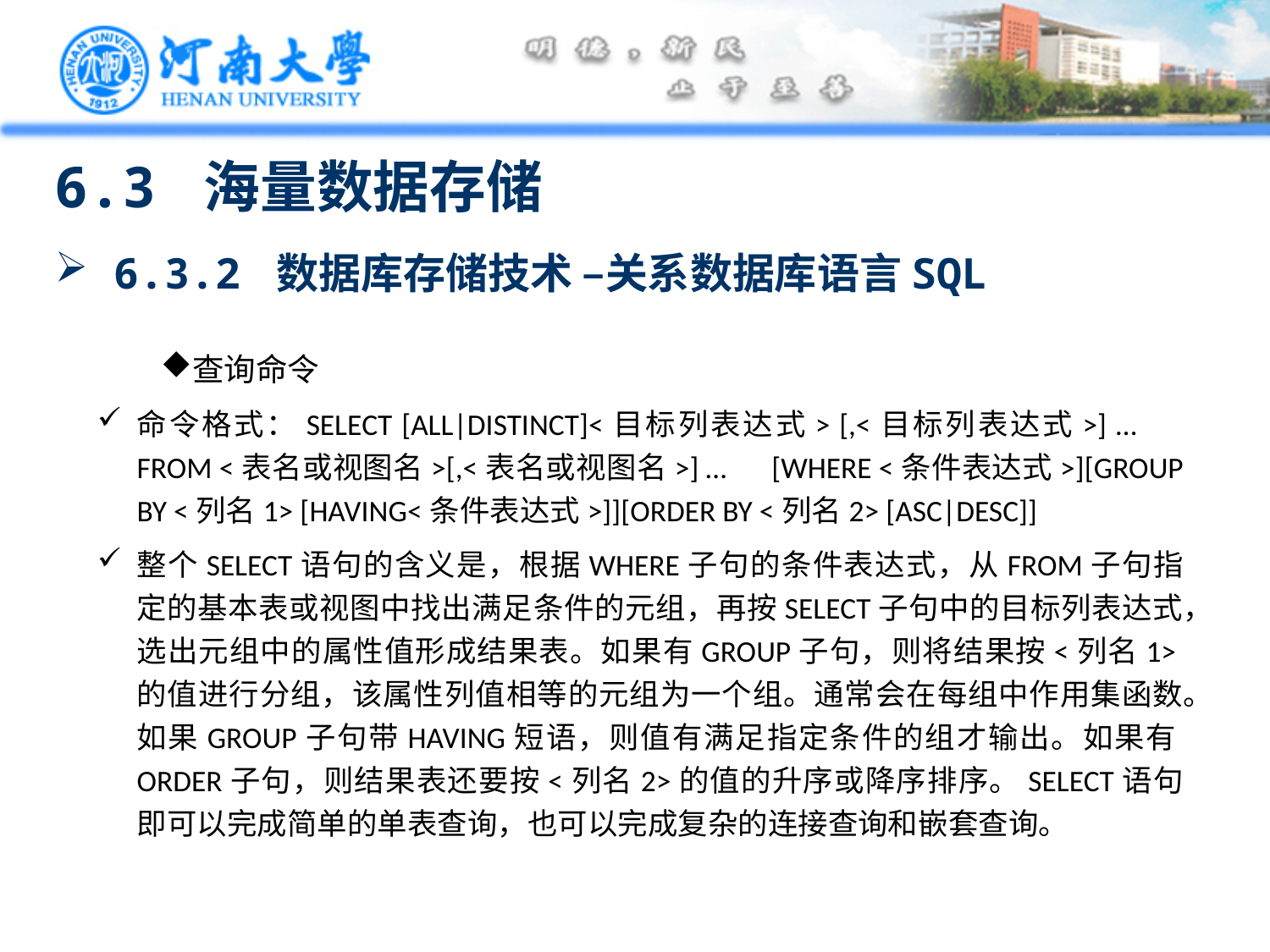

6.3 海量数据存储
 6.3.2 数据库存储技术 –关系数据库语言SQL
查询命令
命令格式：SELECT [ALL|DISTINCT]<目标列表达式> [,<目标列表达式>] …　FROM <表名或视图名>[,<表名或视图名>] …　[WHERE <条件表达式>][GROUP BY <列名1> [HAVING<条件表达式>]][ORDER BY <列名2> [ASC|DESC]]
整个SELECT语句的含义是，根据WHERE子句的条件表达式，从FROM子句指定的基本表或视图中找出满足条件的元组，再按SELECT子句中的目标列表达式，选出元组中的属性值形成结果表。如果有GROUP子句，则将结果按<列名1>的值进行分组，该属性列值相等的元组为一个组。通常会在每组中作用集函数。如果GROUP子句带HAVING短语，则值有满足指定条件的组才输出。如果有ORDER子句，则结果表还要按<列名2>的值的升序或降序排序。SELECT语句即可以完成简单的单表查询，也可以完成复杂的连接查询和嵌套查询。